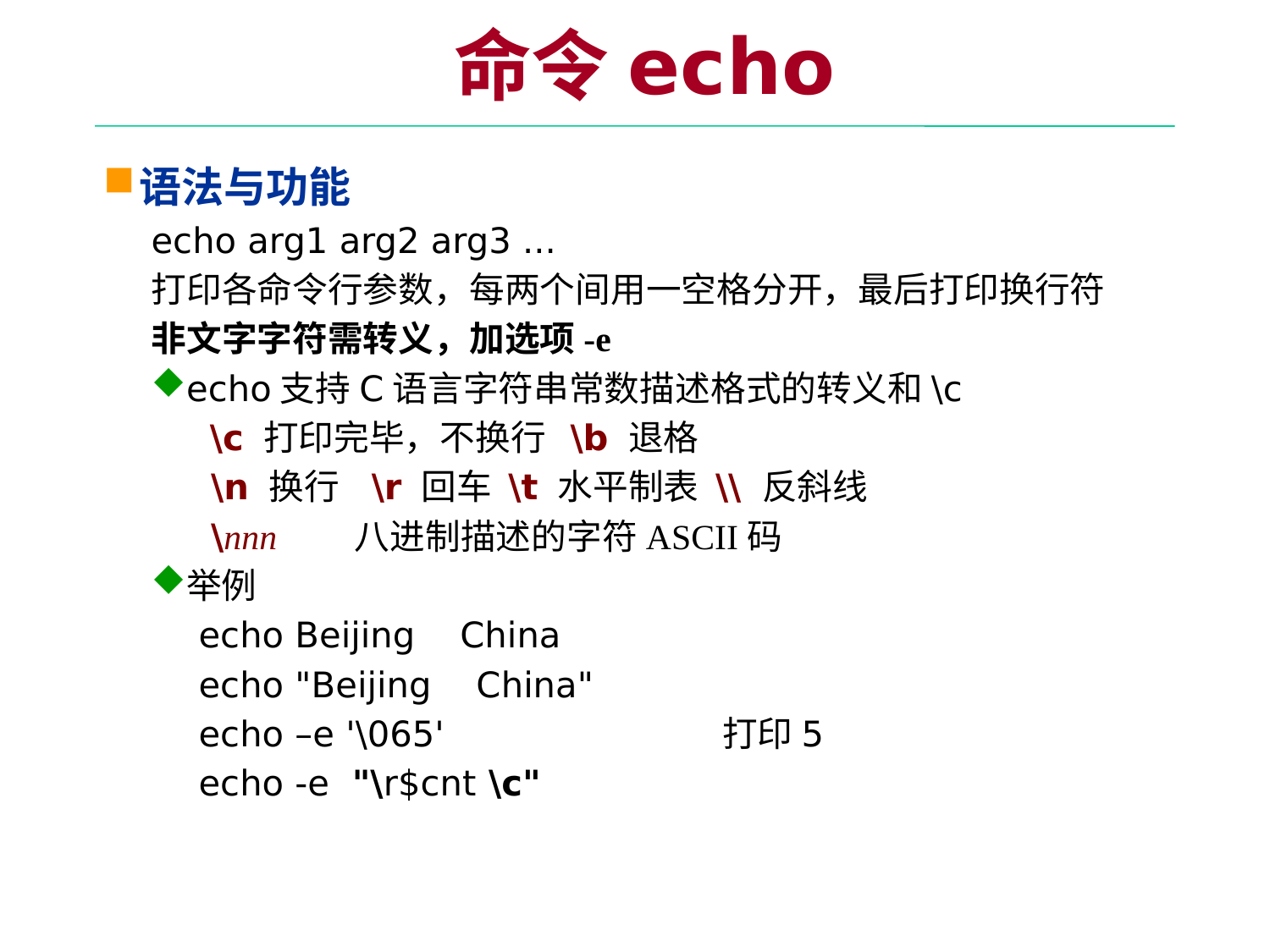

命令echo
语法与功能
echo arg1 arg2 arg3 ...
打印各命令行参数，每两个间用一空格分开，最后打印换行符
非文字字符需转义，加选项-e
echo支持C语言字符串常数描述格式的转义和\c
 \c 打印完毕，不换行  \b 退格
 \n 换行   \r 回车 \t 水平制表 \\ 反斜线
 \nnn   　八进制描述的字符ASCII码
举例
echo Beijing    China
echo "Beijing    China"
echo –e '\065'                        打印5
echo -e  "\r$cnt \c"